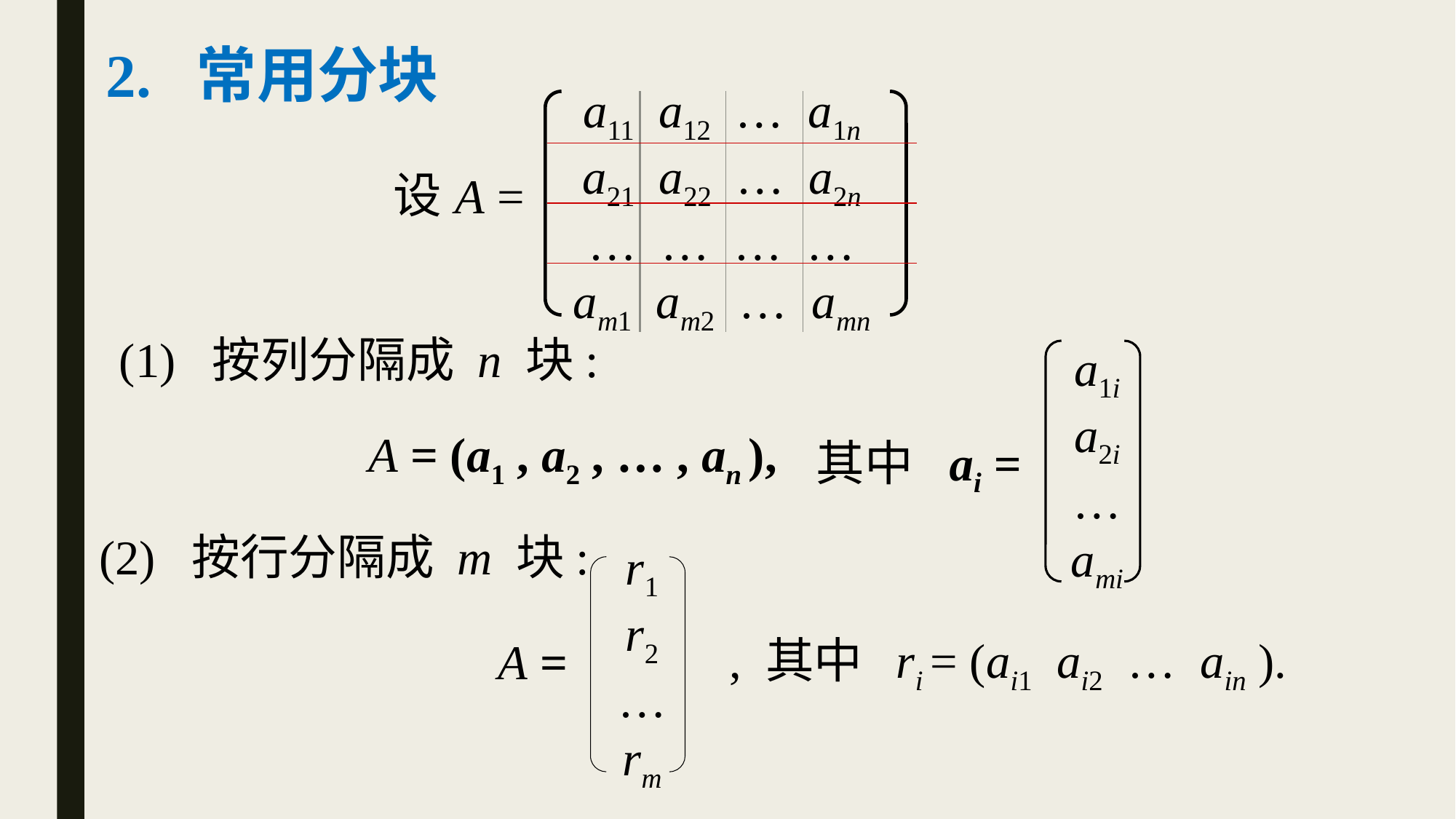

2.  常用分块
a11  a12  …  a1n
a21  a22  …  a2n
…  …  …  …
am1  am2  …  amn

设
A =
(1)  按列分隔成 n 块:
a1i
a2i
…
ami

A = (a1 , a2 , … , an ),
 ai =
其中
(2)  按行分隔成 m 块:
r1
r2
…
rm

, 其中  ri = (ai1  ai2  …  ain ).
A =